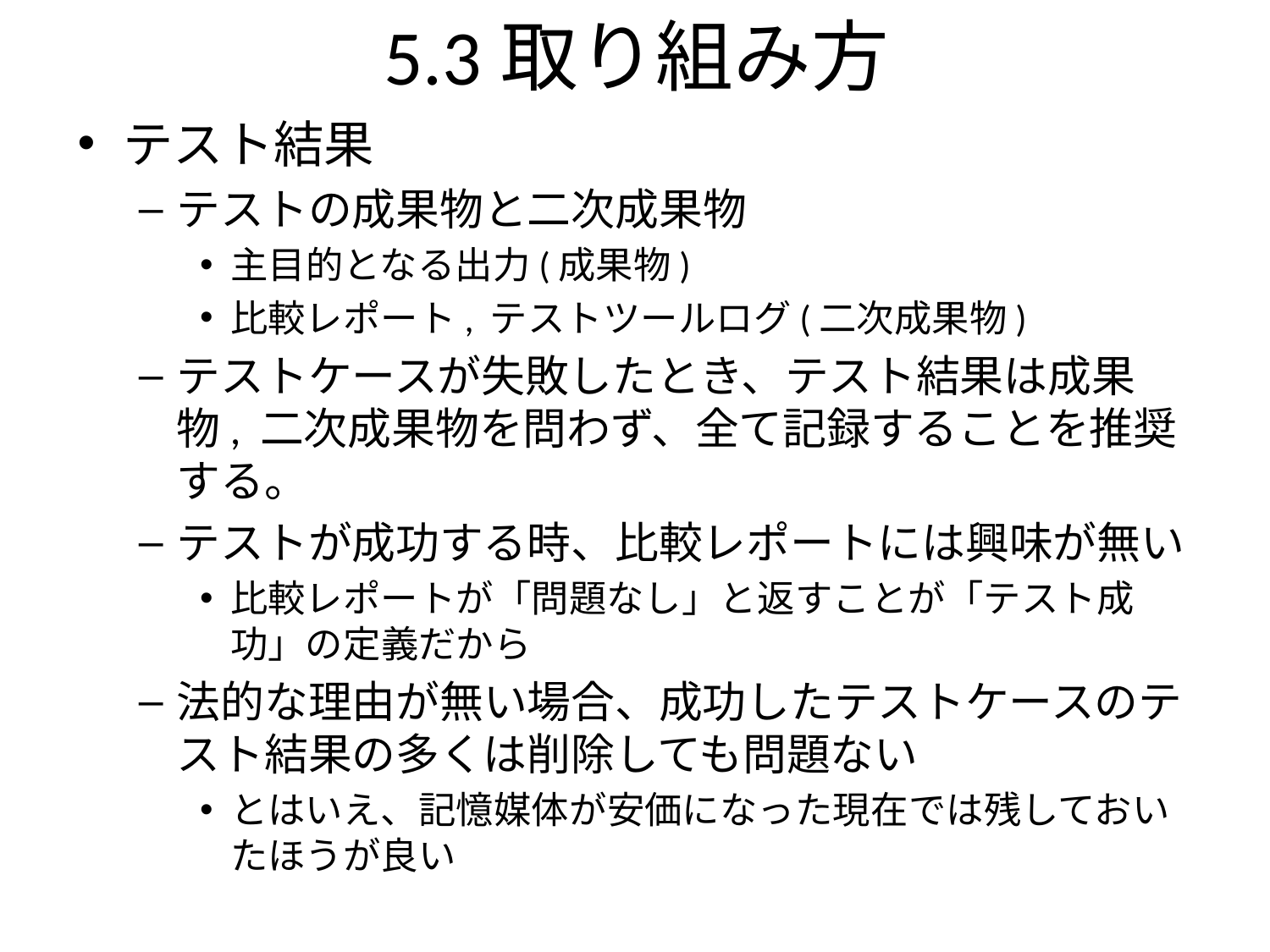

5.3取り組み方
テスト結果
テストの成果物と二次成果物
主目的となる出力(成果物)
比較レポート, テストツールログ(二次成果物)
テストケースが失敗したとき、テスト結果は成果物, 二次成果物を問わず、全て記録することを推奨する。
テストが成功する時、比較レポートには興味が無い
比較レポートが「問題なし」と返すことが「テスト成功」の定義だから
法的な理由が無い場合、成功したテストケースのテスト結果の多くは削除しても問題ない
とはいえ、記憶媒体が安価になった現在では残しておいたほうが良い